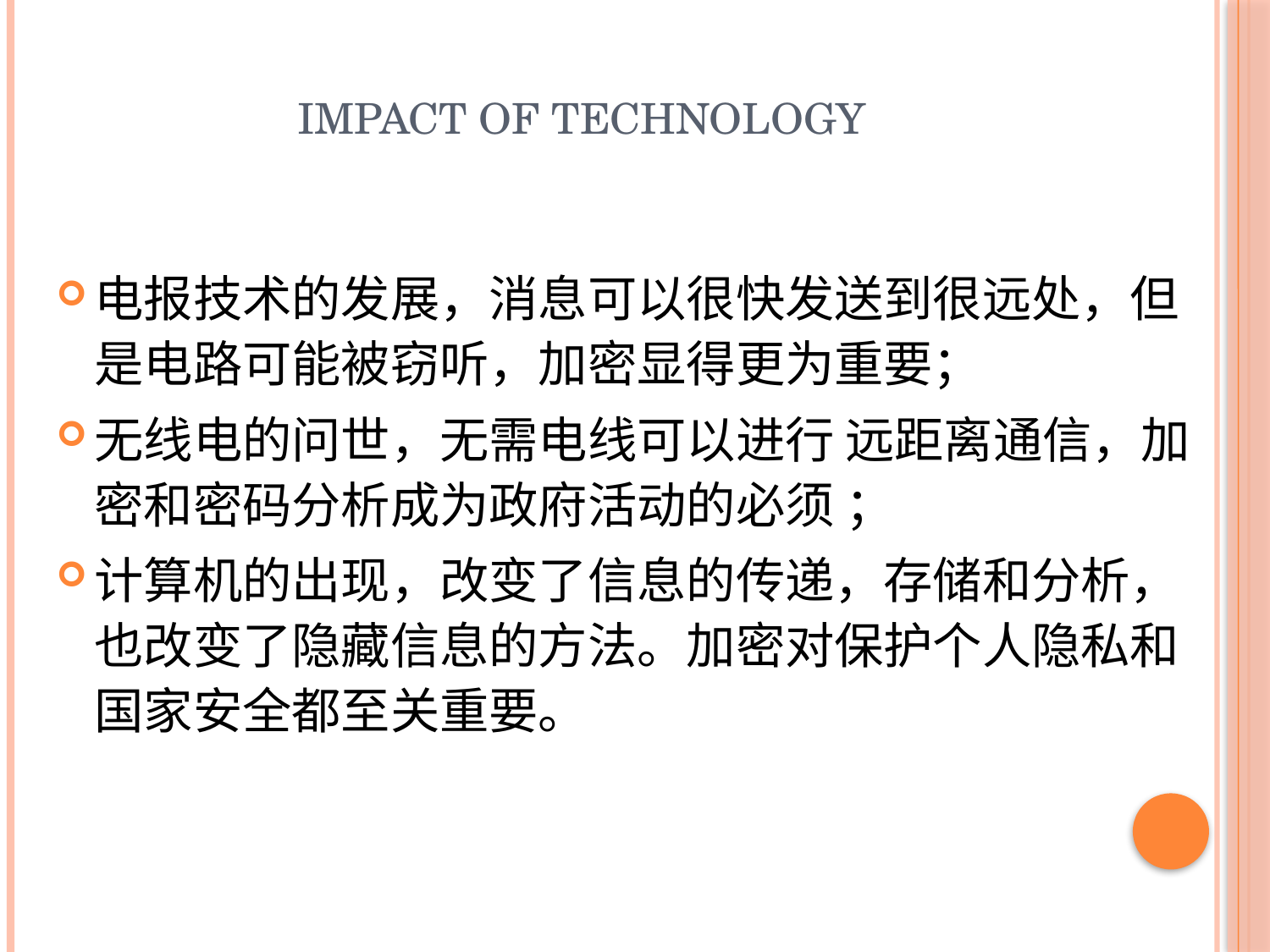

# Impact of Technology
电报技术的发展，消息可以很快发送到很远处，但是电路可能被窃听，加密显得更为重要；
无线电的问世，无需电线可以进行 远距离通信，加密和密码分析成为政府活动的必须 ；
计算机的出现，改变了信息的传递，存储和分析，也改变了隐藏信息的方法。加密对保护个人隐私和国家安全都至关重要。